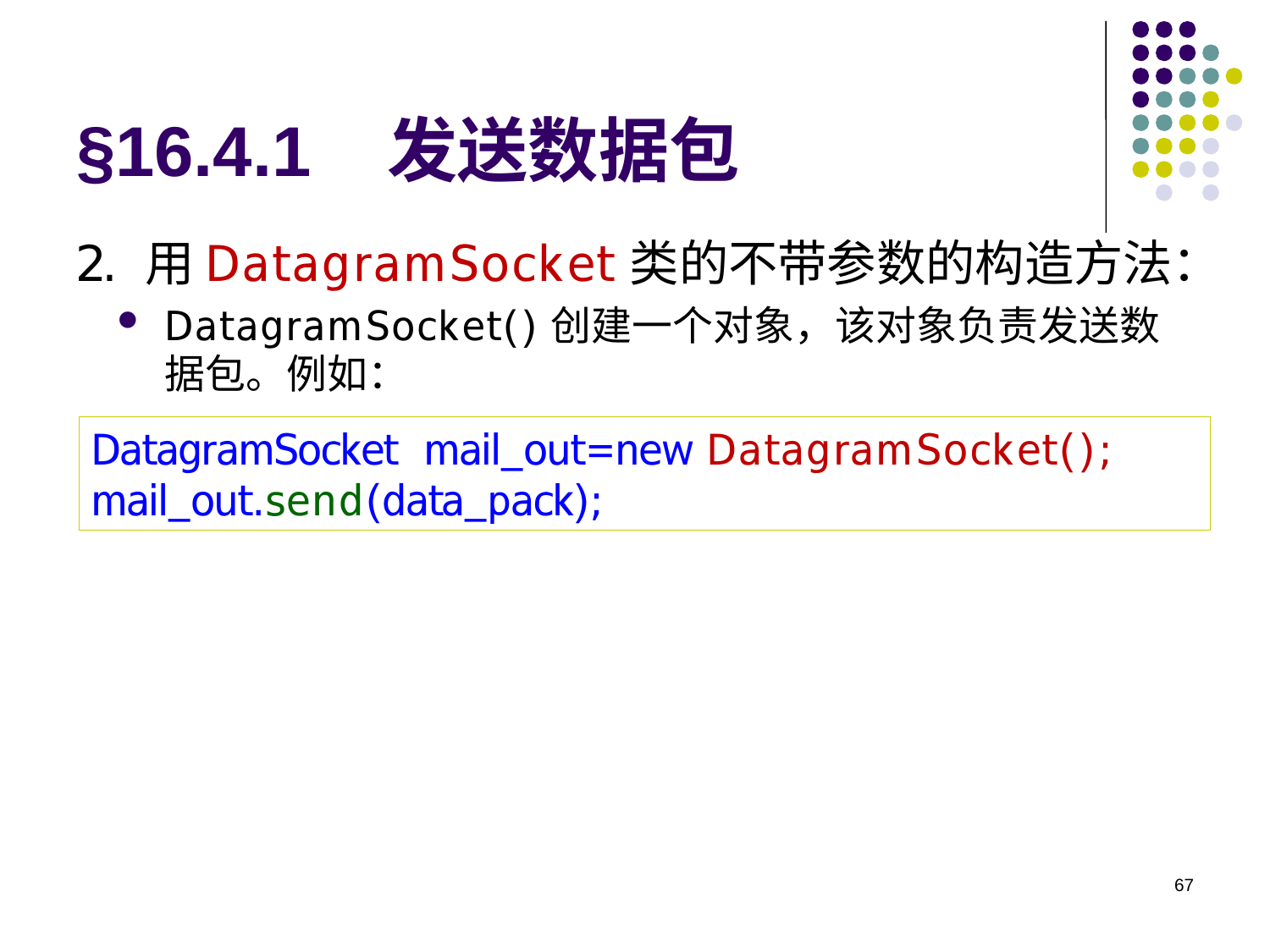

# §16.4.1   发送数据包
2. 用DatagramSocket类的不带参数的构造方法：
DatagramSocket()创建一个对象，该对象负责发送数据包。例如：

DatagramSocket  mail_out=new DatagramSocket();
mail_out.send(data_pack);
67